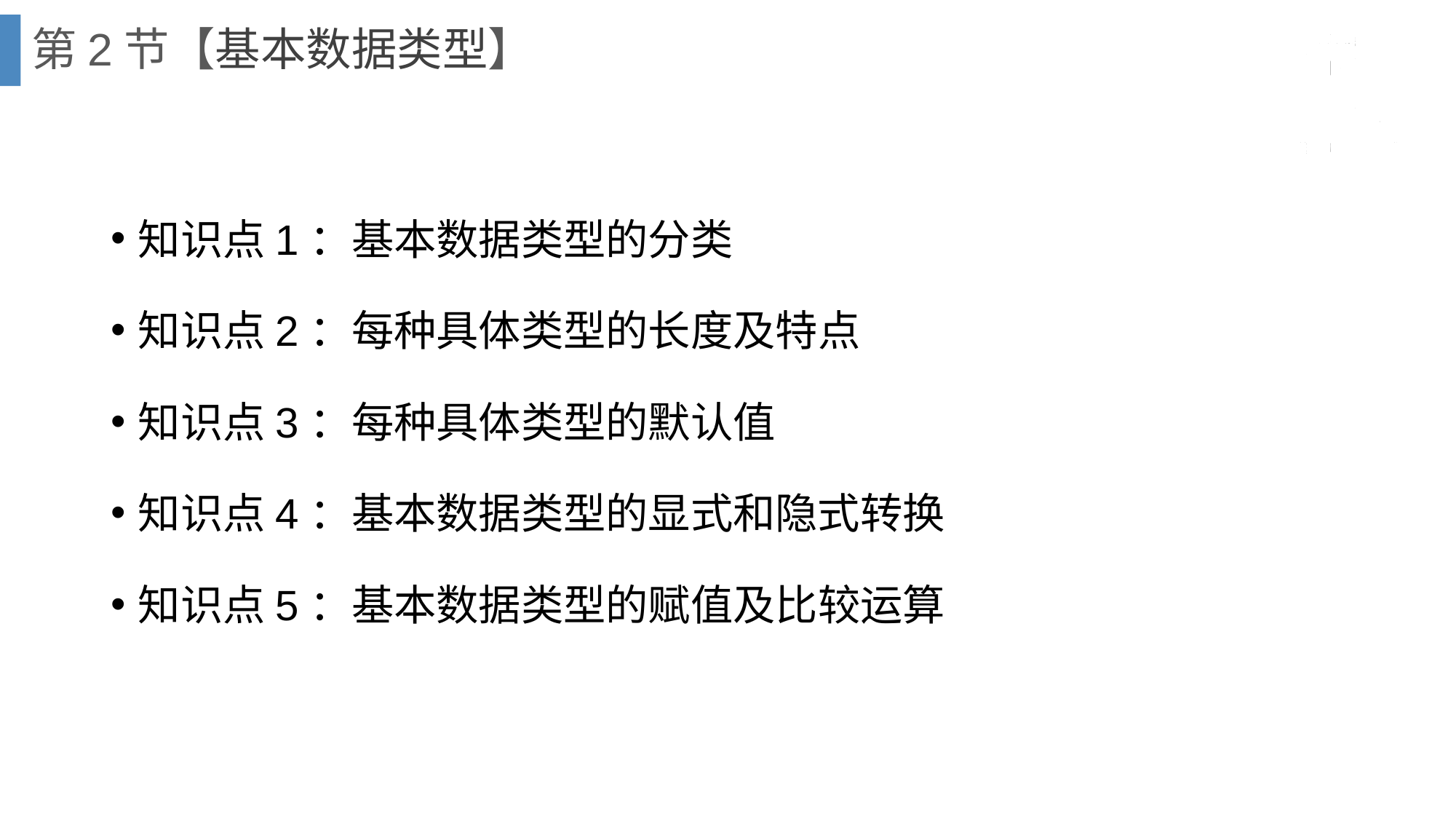

# 第2节【基本数据类型】
知识点1：基本数据类型的分类
知识点2：每种具体类型的长度及特点
知识点3：每种具体类型的默认值
知识点4：基本数据类型的显式和隐式转换
知识点5：基本数据类型的赋值及比较运算